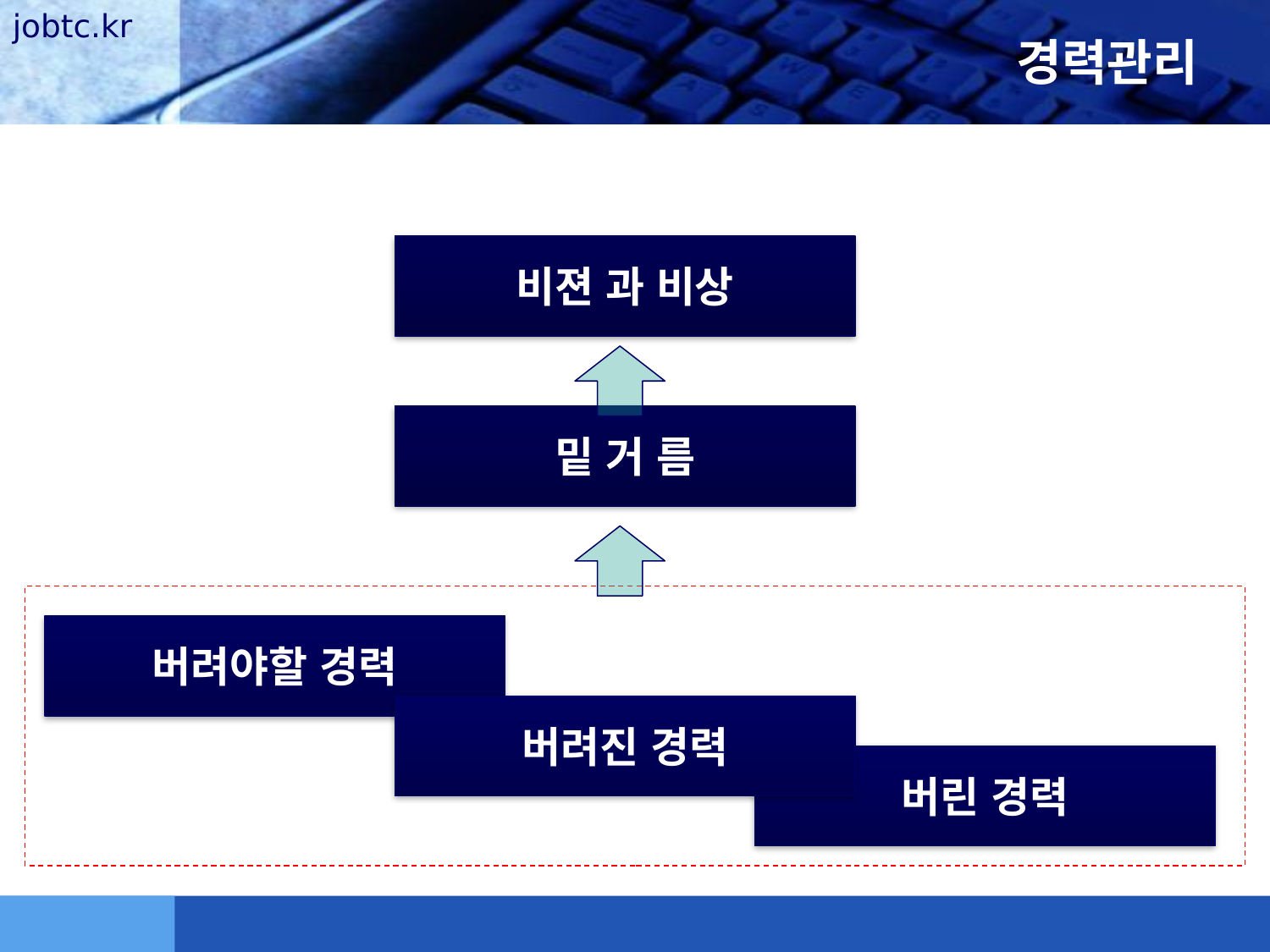

# 경력관리
비젼 과 비상

밑 거 름

버려야할 경력
버려진 경력
버린 경력